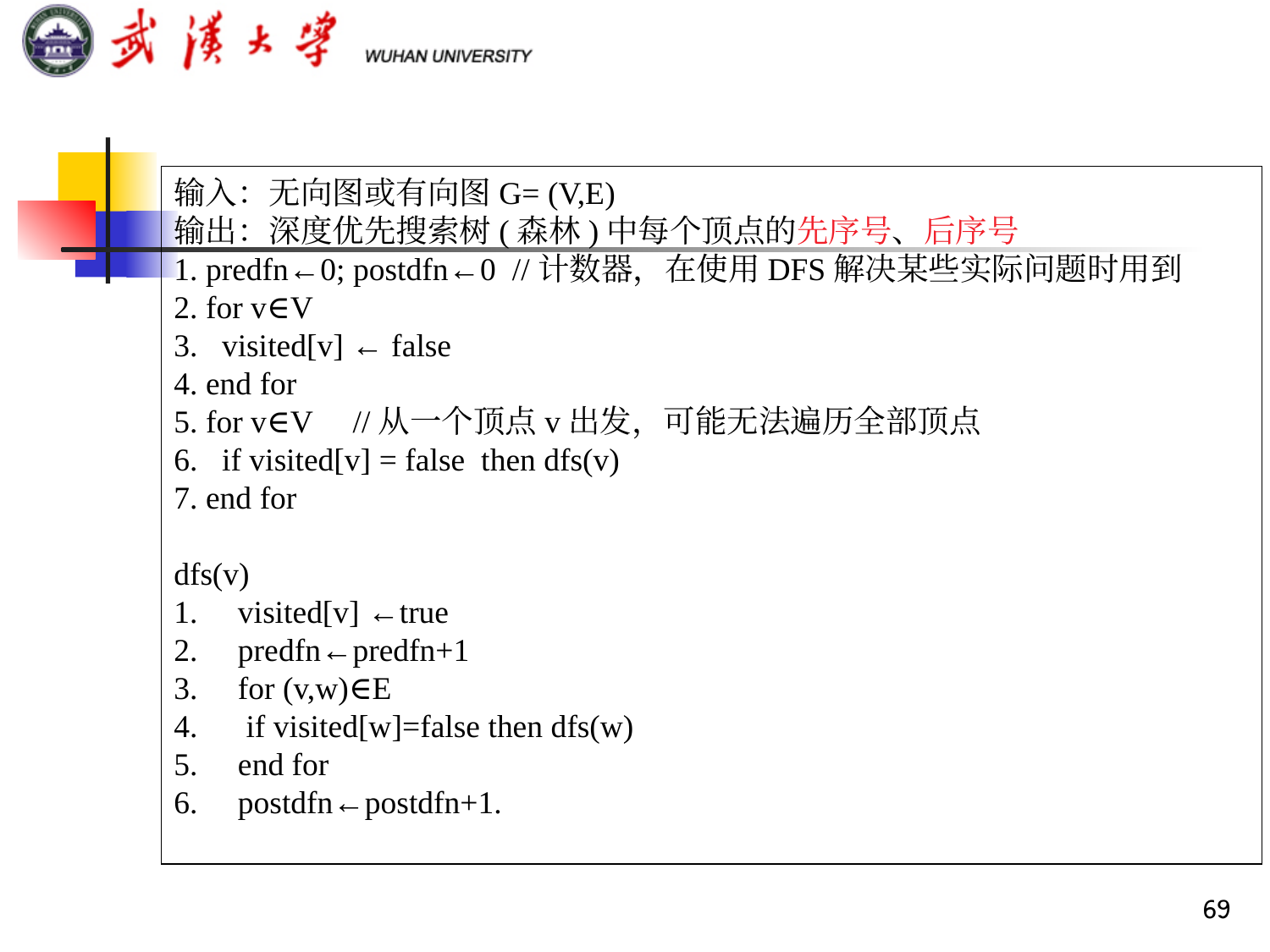

输入：无向图或有向图G= (V,E)
输出：深度优先搜索树(森林)中每个顶点的先序号、后序号
1. predfn←0; postdfn←0  //计数器，在使用DFS解决某些实际问题时用到
2. for v∈V
3.   visited[v] ← false
4. end for
5. for v∈V     //从一个顶点v出发，可能无法遍历全部顶点
6.   if visited[v] = false  then dfs(v)
7. end for

dfs(v)
1.     visited[v] ←true
2.     predfn←predfn+1
3.     for (v,w)∈E
4.      if visited[w]=false then dfs(w)
5.     end for
6.     postdfn←postdfn+1.

69